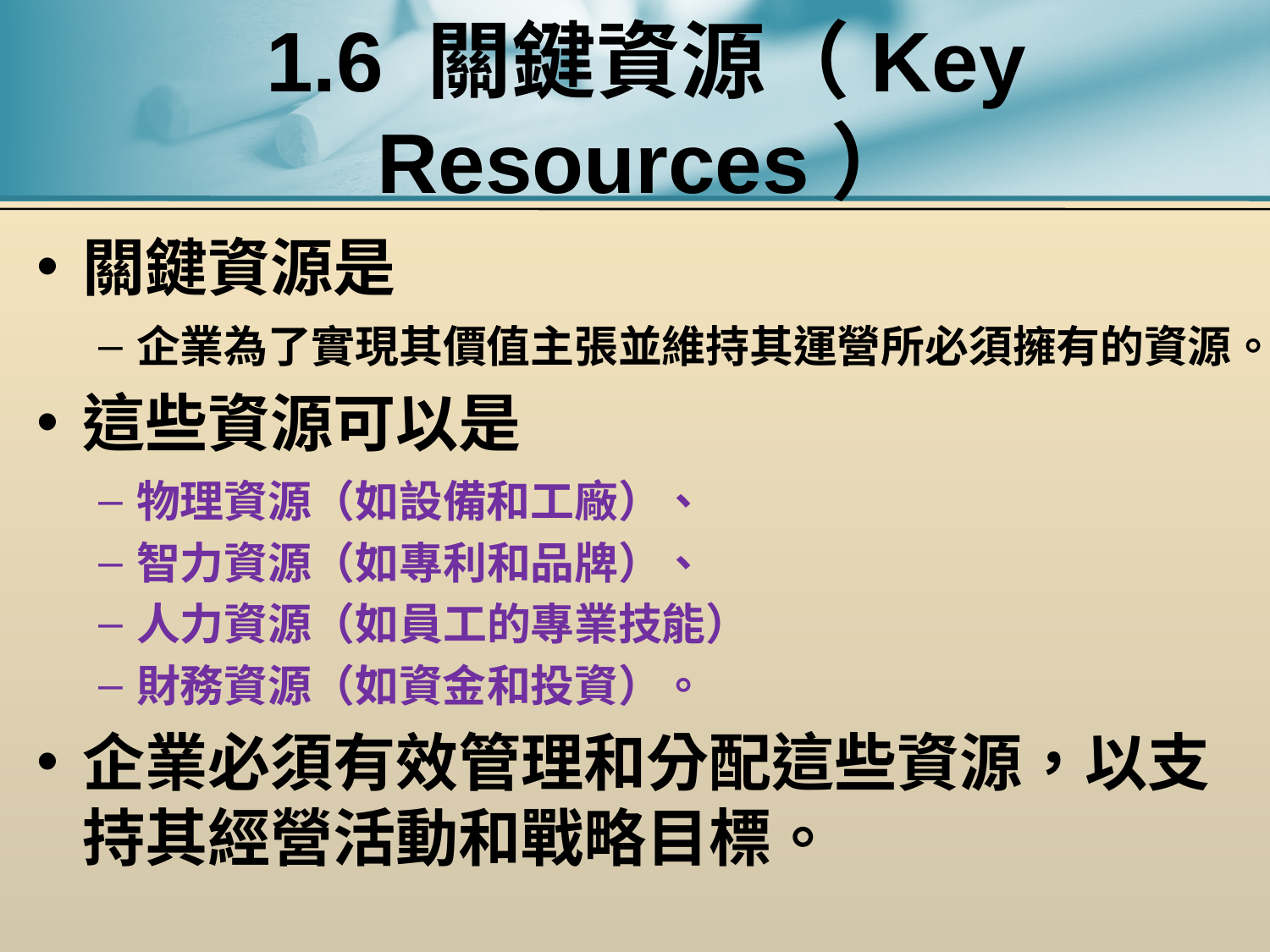

# 1.6 關鍵資源（Key Resources）
關鍵資源是
企業為了實現其價值主張並維持其運營所必須擁有的資源。
這些資源可以是
物理資源（如設備和工廠）、
智力資源（如專利和品牌）、
人力資源（如員工的專業技能）
財務資源（如資金和投資）。
企業必須有效管理和分配這些資源，以支持其經營活動和戰略目標。